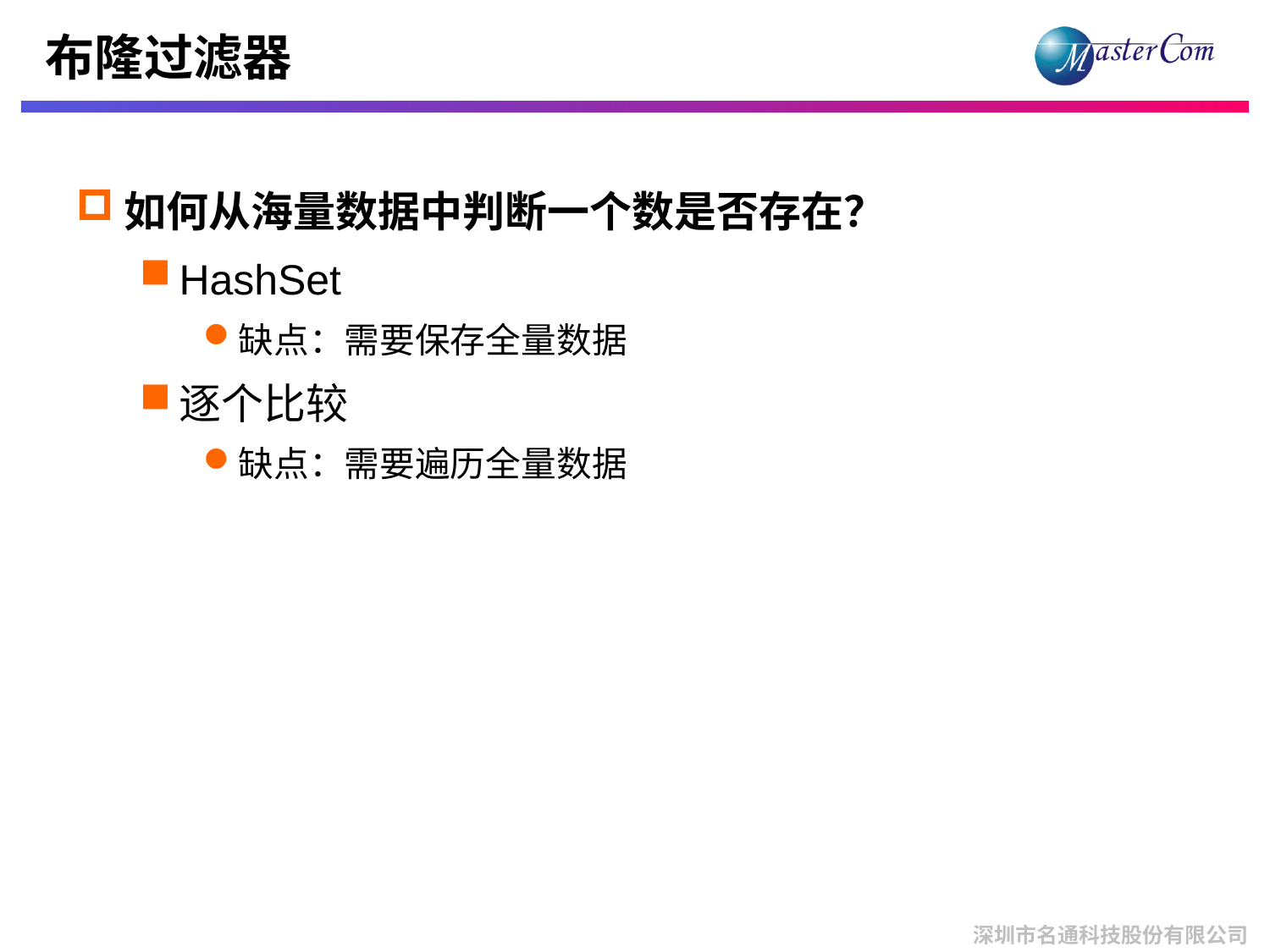

# 布隆过滤器
如何从海量数据中判断一个数是否存在？
HashSet
缺点：需要保存全量数据
逐个比较
缺点：需要遍历全量数据